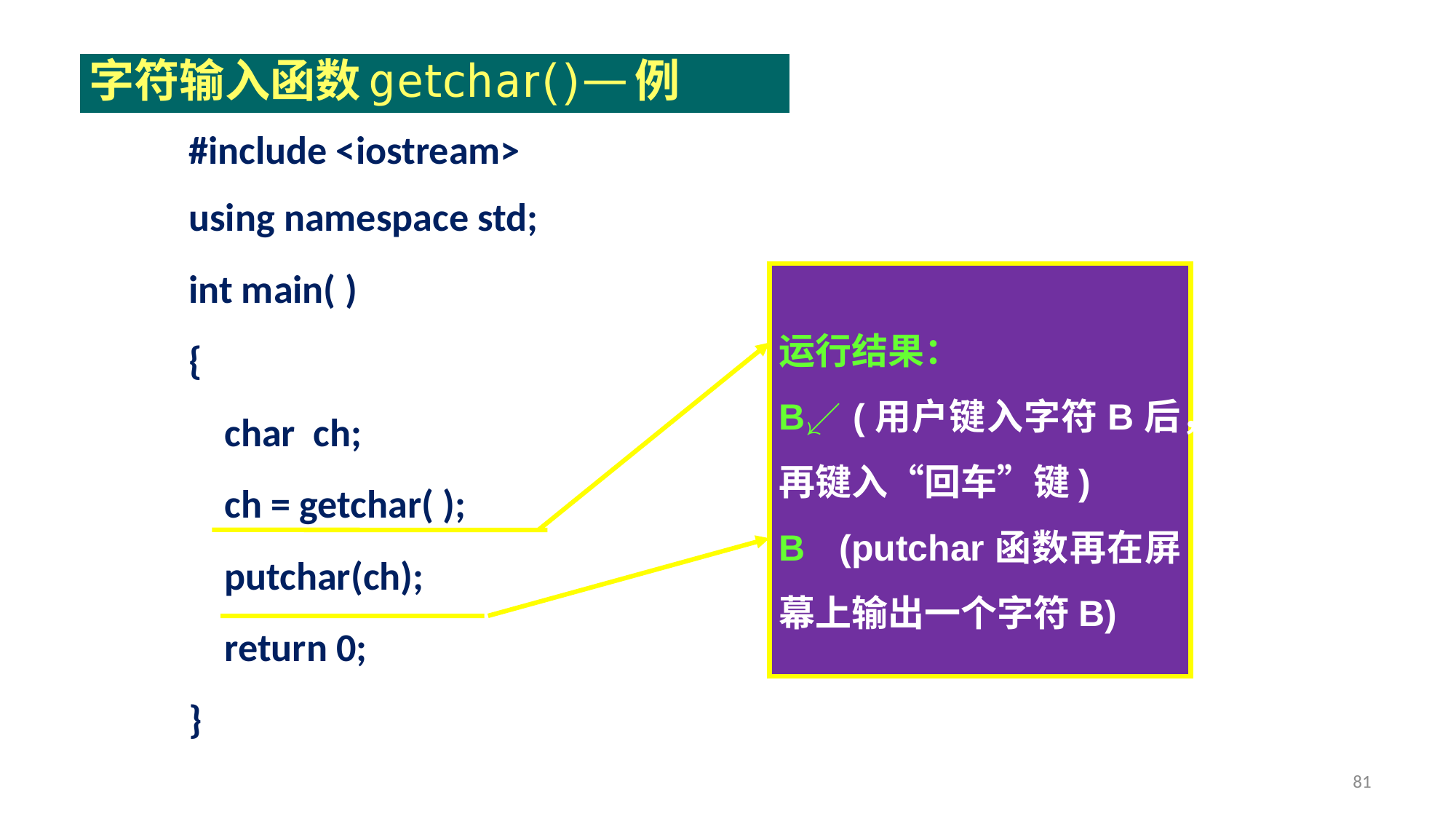

字符输入函数getchar()—例
#include <iostream>
using namespace std;
int main( )
{
    char  ch;
    ch = getchar( );
    putchar(ch);
    return 0;
}
运行结果：
B↙ (用户键入字符B后，再键入“回车”键)
B   (putchar函数再在屏幕上输出一个字符B)

81